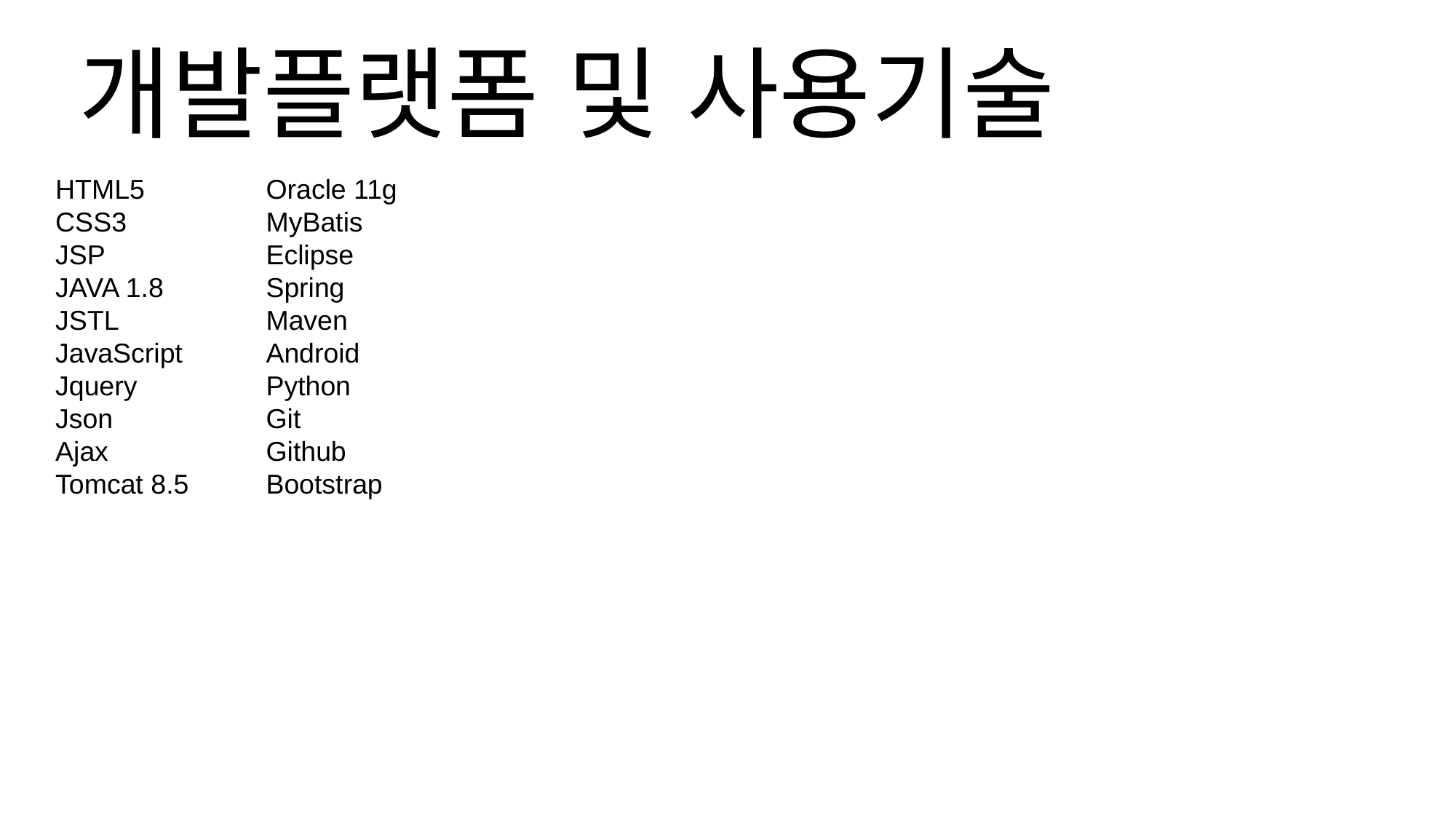

개발플랫폼 및 사용기술
HTML5
CSS3
JSP
JAVA 1.8
JSTL
JavaScript
Jquery
Json
Ajax
Tomcat 8.5
Oracle 11g
MyBatis
Eclipse
Spring
Maven
Android
Python
Git
Github
Bootstrap